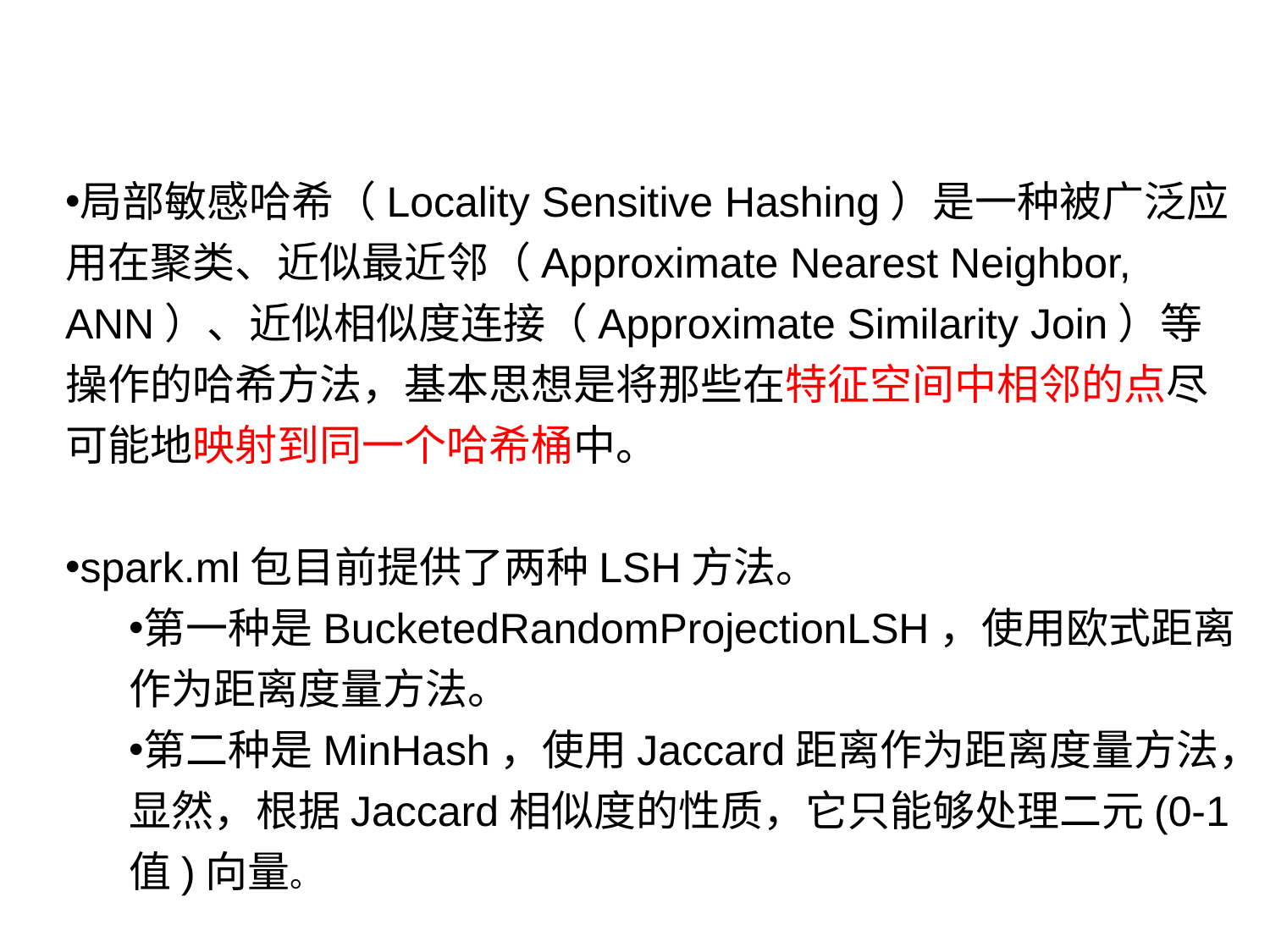

9.6.4 局部敏感哈希
局部敏感哈希（Locality Sensitive Hashing）是一种被广泛应用在聚类、近似最近邻（Approximate Nearest Neighbor, ANN）、近似相似度连接（Approximate Similarity Join）等操作的哈希方法，基本思想是将那些在特征空间中相邻的点尽可能地映射到同一个哈希桶中。

spark.ml包目前提供了两种LSH方法。
第一种是BucketedRandomProjectionLSH，使用欧式距离作为距离度量方法。
第二种是MinHash，使用Jaccard距离作为距离度量方法，显然，根据Jaccard相似度的性质，它只能够处理二元(0-1值)向量。